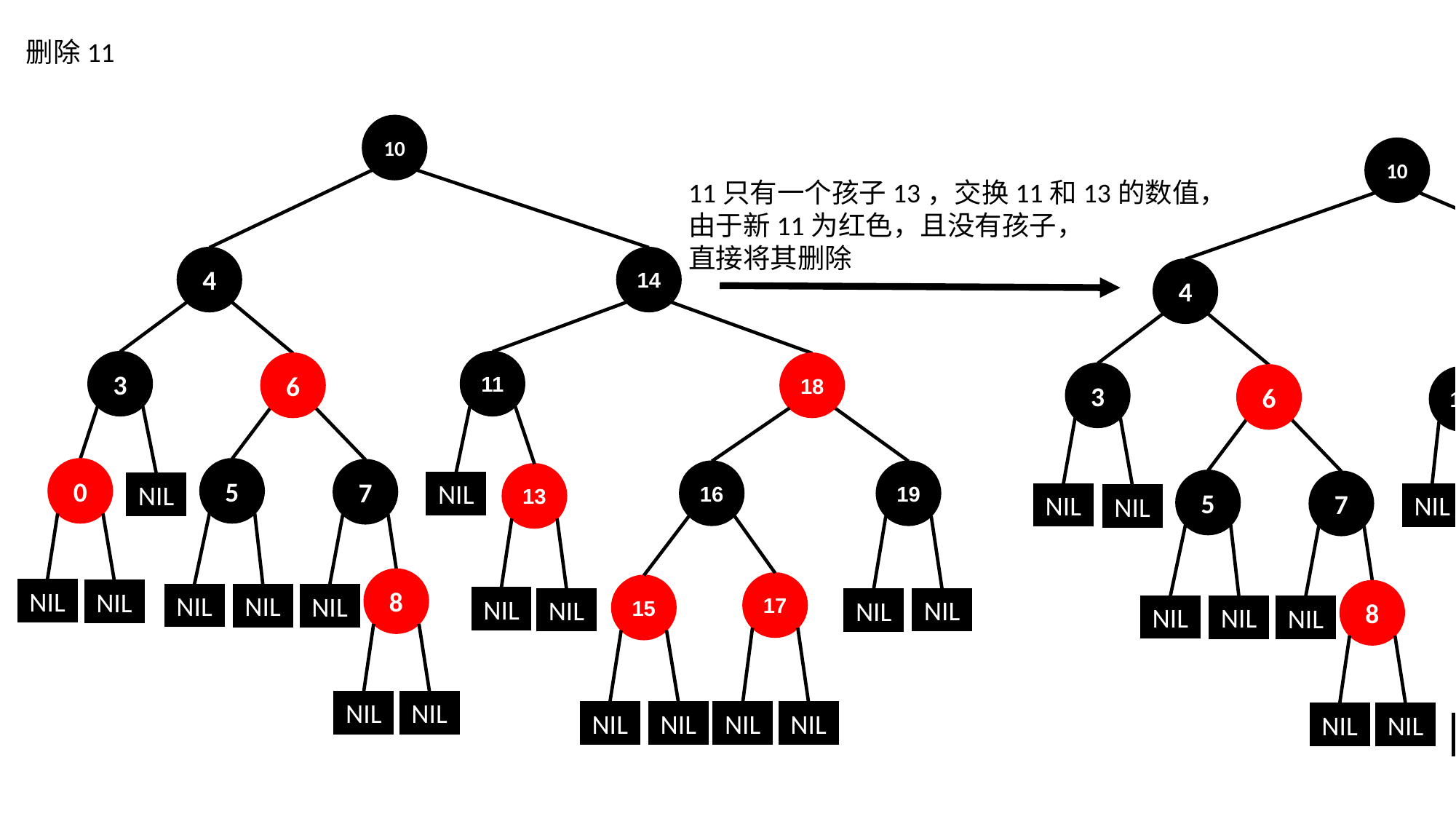

删除11
10
10
11只有一个孩子13，交换11和13的数值，
由于新11为红色，且没有孩子，
直接将其删除
4
14
14
4
3
11
6
18
3
6
18
13
0
5
7
16
19
13
5
7
NIL
16
19
NIL
NIL
NIL
NIL
NIL
8
17
15
NIL
NIL
8
NIL
NIL
17
NIL
15
NIL
NIL
NIL
NIL
NIL
NIL
NIL
NIL
NIL
NIL
NIL
NIL
NIL
NIL
NIL
NIL
NIL
NIL
NIL
NIL
NIL